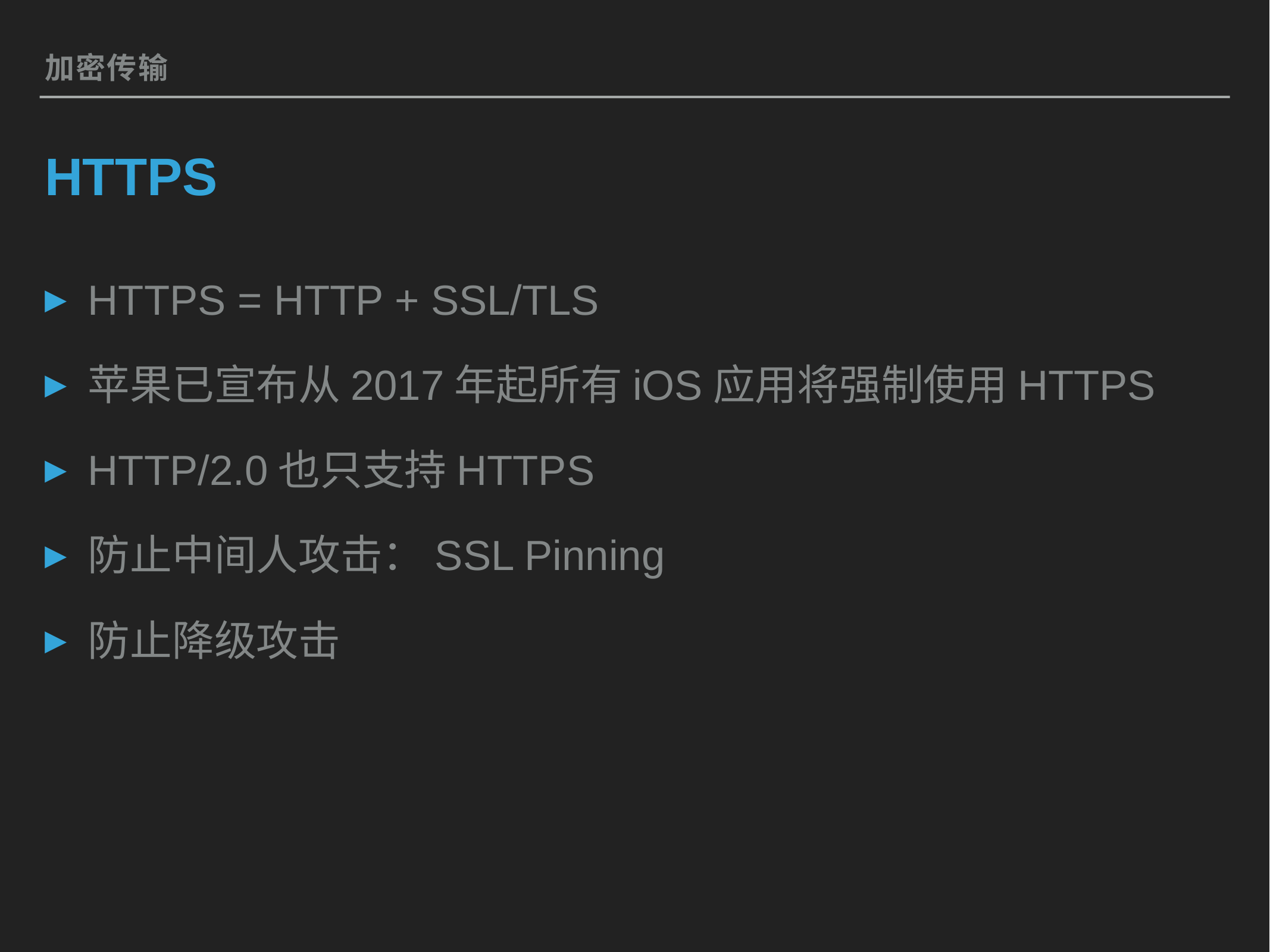

加密传输
# HTTPS
HTTPS = HTTP + SSL/TLS
苹果已宣布从2017年起所有iOS应用将强制使用HTTPS
HTTP/2.0也只支持HTTPS
防止中间人攻击：SSL Pinning
防止降级攻击